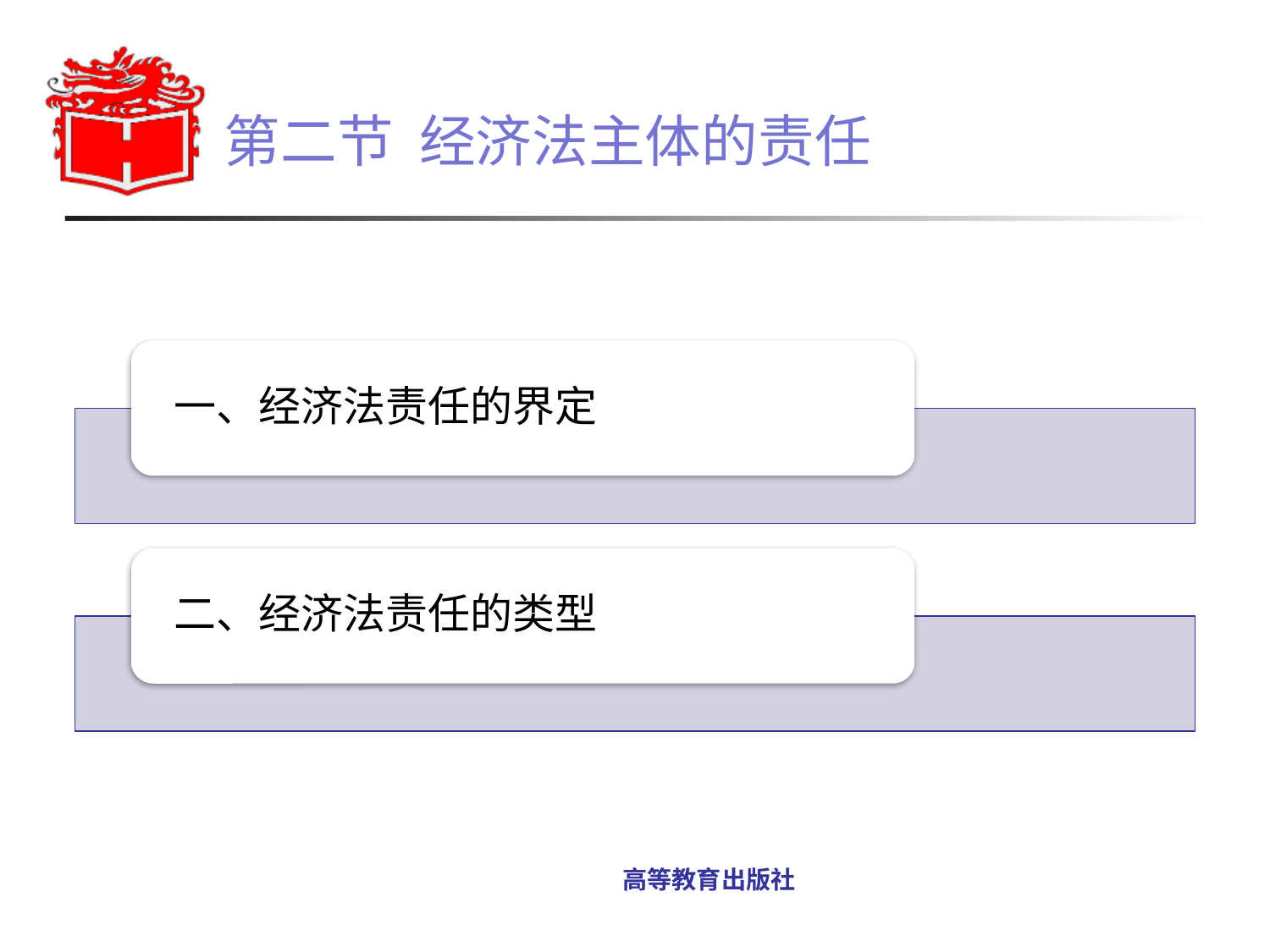

# 第二节  经济法主体的责任
一、经济法责任的界定
二、经济法责任的类型

高等教育出版社